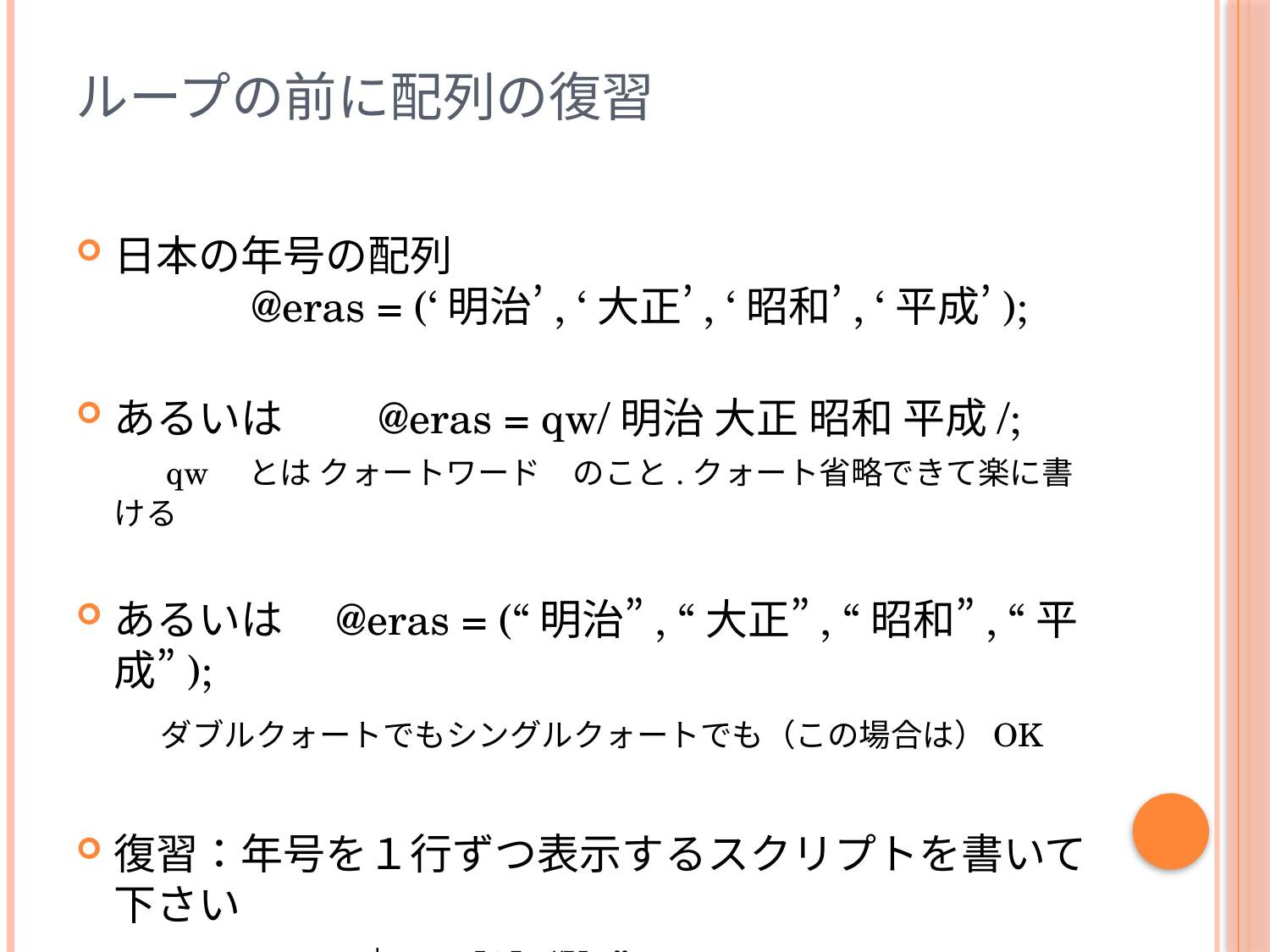

# ループの前に配列の復習
日本の年号の配列
　　　@eras = (‘明治’, ‘大正’, ‘昭和’, ‘平成’);
あるいは　　@eras = qw/明治 大正 昭和 平成/;
　qw　とは クォートワード　のこと.クォート省略できて楽に書ける
あるいは　@eras = (“明治”, “大正”, “昭和”, “平成”);
　　ダブルクォートでもシングルクォートでも（この場合は）OK

復習：年号を１行ずつ表示するスクリプトを書いて下さい
　　　　print $eras[0], “¥n”; ....